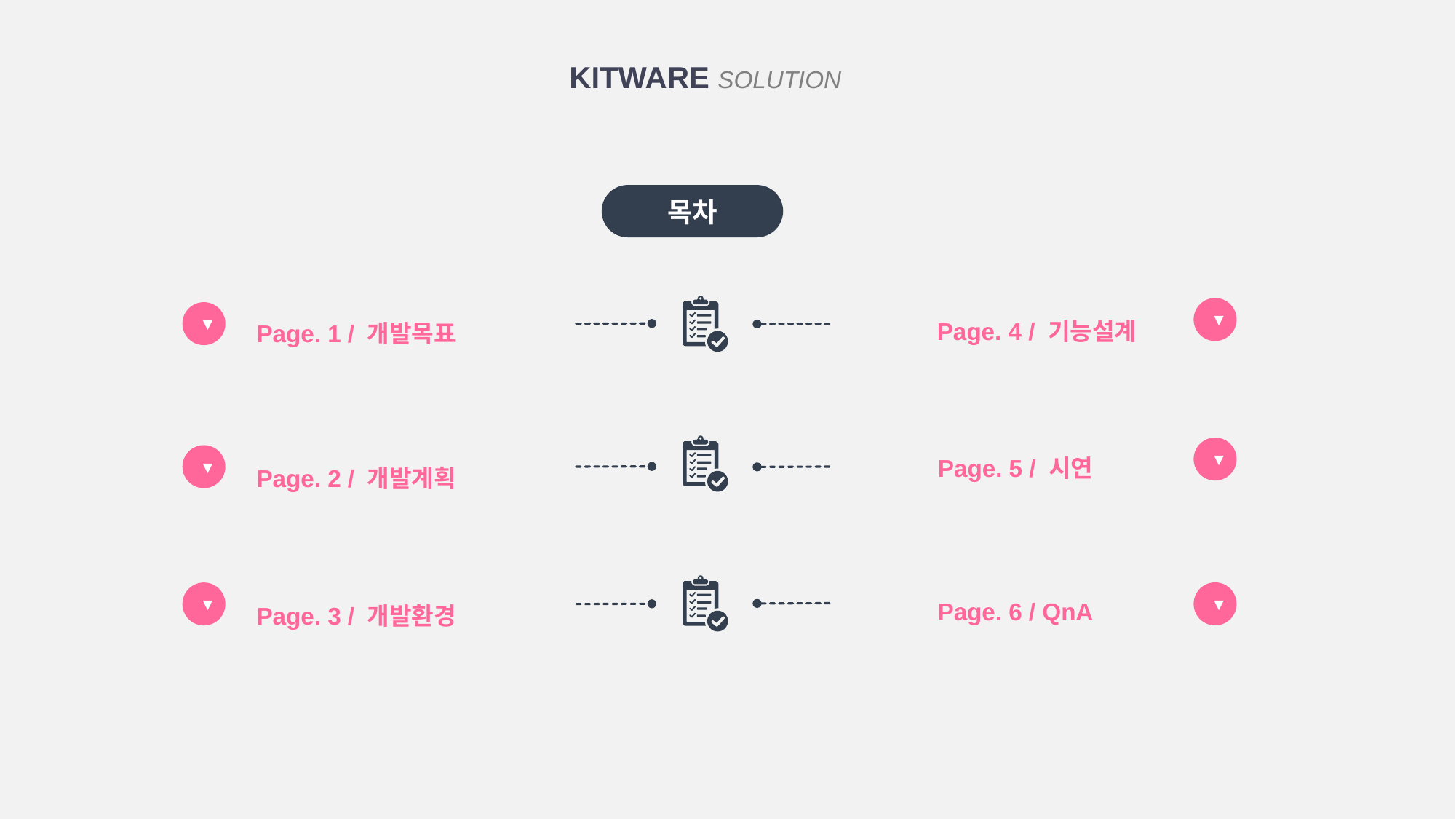

KITWARE SOLUTION
목차

Page. 4 / 기능설계
Page. 1 / 개발목표
▼
▼
Page. 5 / 시연

▼
Page. 2 / 개발계획
▼

Page. 6 / QnA
Page. 3 / 개발환경
▼
▼